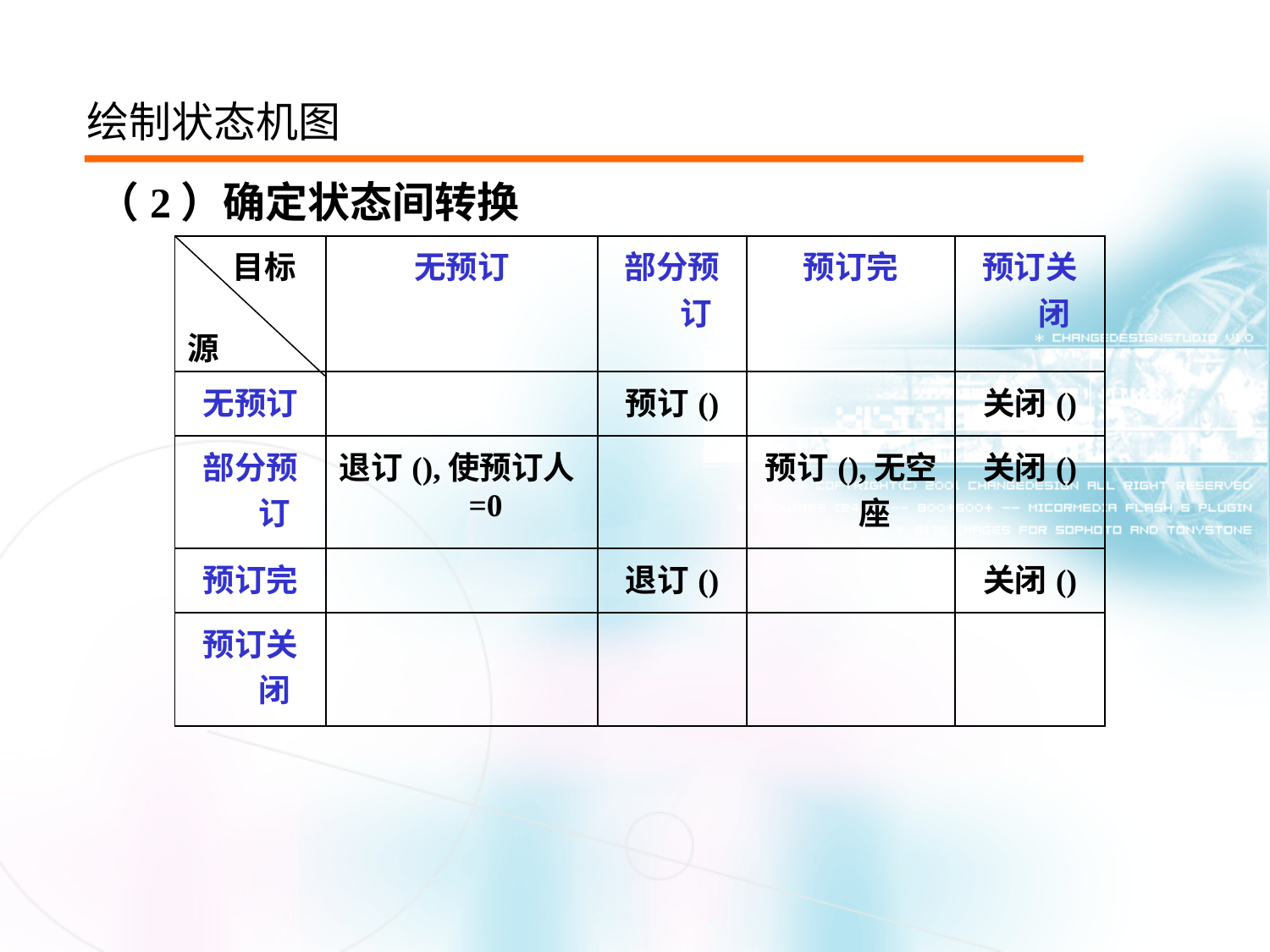

绘制状态机图
（2）确定状态间转换
| 目标 源 | 无预订 | 部分预订 | 预订完 | 预订关闭 |
| --- | --- | --- | --- | --- |
| 无预订 |  | 预订() |  | 关闭() |
| 部分预订 | 退订(),使预订人=0 |  | 预订(),无空座 | 关闭() |
| 预订完 |  | 退订() |  | 关闭() |
| 预订关闭 |  |  |  |  |